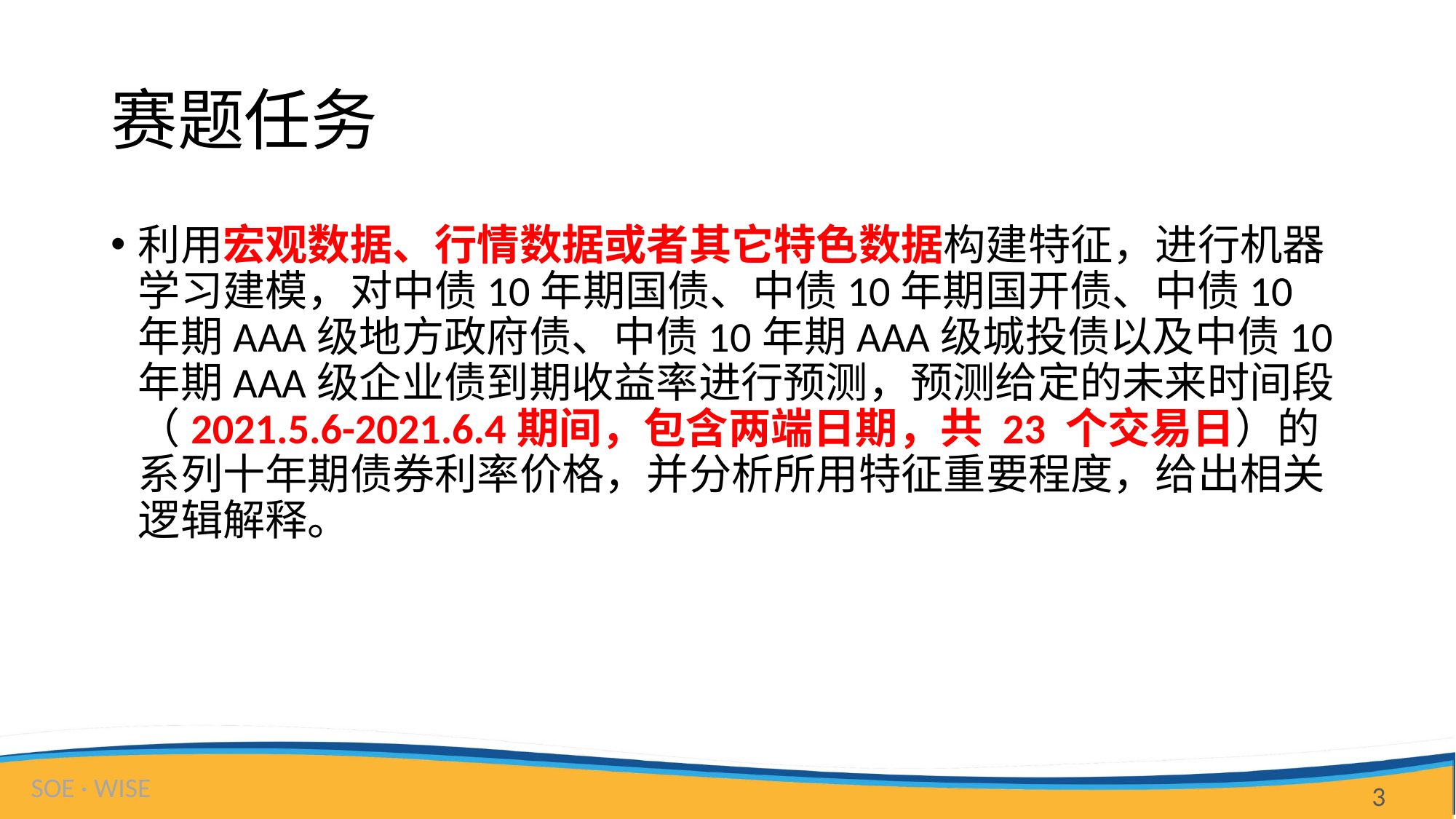

# 赛题任务
利用宏观数据、行情数据或者其它特色数据构建特征，进行机器学习建模，对中债10年期国债、中债10年期国开债、中债10年期AAA级地方政府债、中债10年期AAA级城投债以及中债10年期AAA级企业债到期收益率进行预测，预测给定的未来时间段（2021.5.6-2021.6.4期间，包含两端日期，共 23 个交易日）的系列十年期债券利率价格，并分析所用特征重要程度，给出相关逻辑解释。